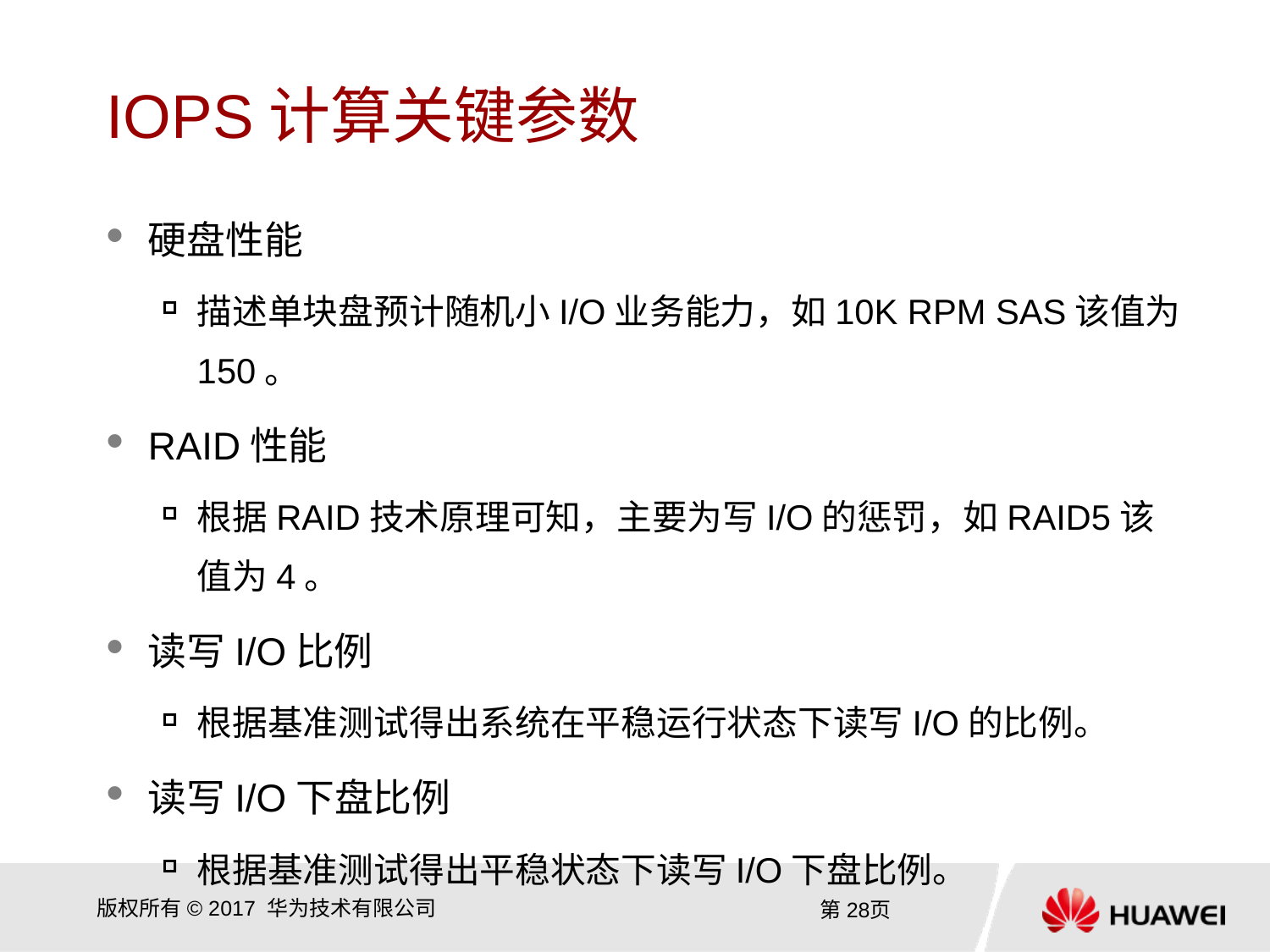

# IOPS计算关键参数
硬盘性能
描述单块盘预计随机小I/O业务能力，如10K RPM SAS该值为150。
RAID性能
根据RAID技术原理可知，主要为写I/O的惩罚，如RAID5该值为4。
读写I/O比例
根据基准测试得出系统在平稳运行状态下读写I/O的比例。
读写I/O下盘比例
根据基准测试得出平稳状态下读写I/O下盘比例。